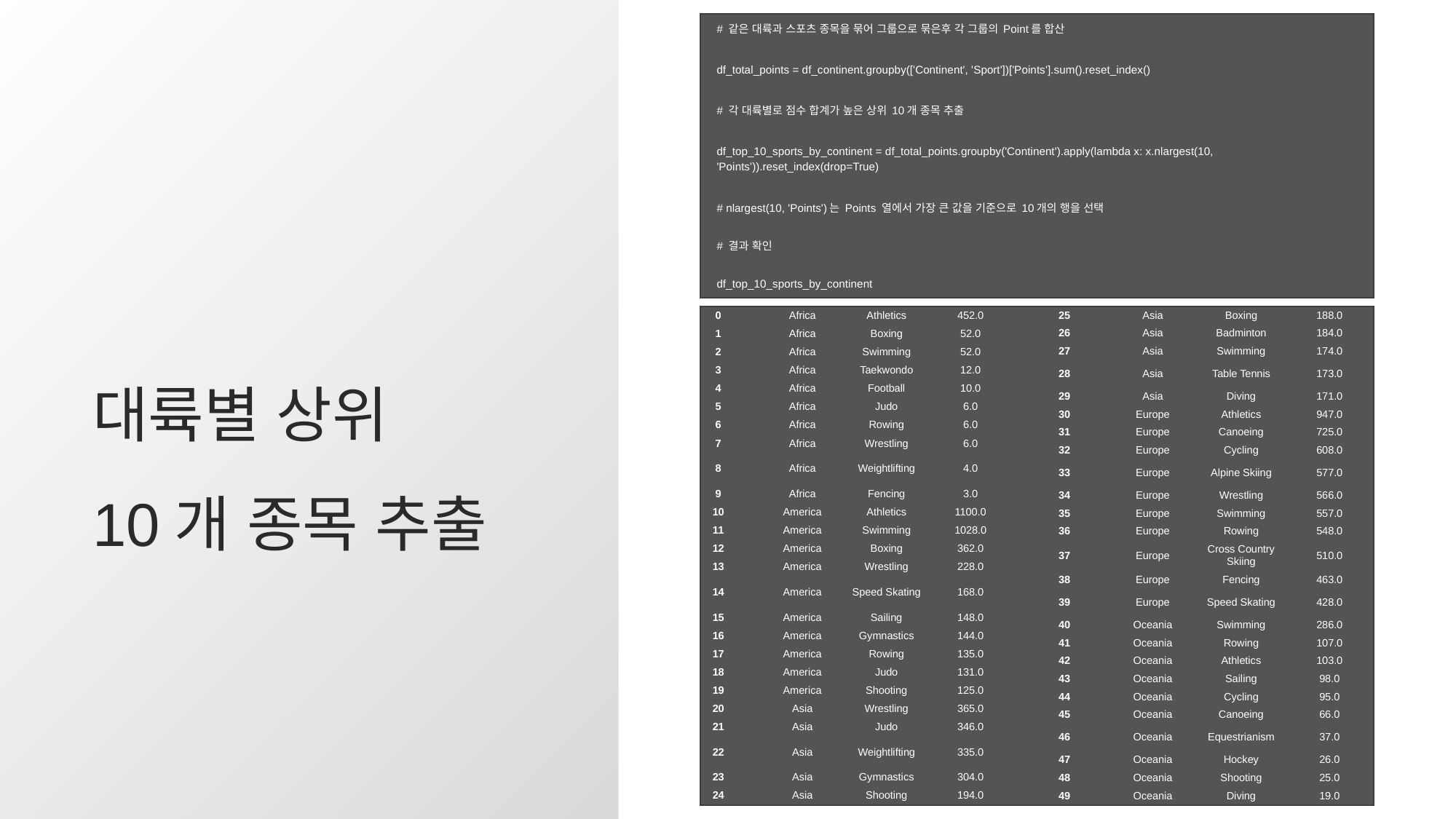

# 같은 대륙과 스포츠 종목을 묶어 그룹으로 묶은후 각 그룹의 Point를 합산
df_total_points = df_continent.groupby(['Continent', 'Sport'])['Points'].sum().reset_index()
# 각 대륙별로 점수 합계가 높은 상위 10개 종목 추출
df_top_10_sports_by_continent = df_total_points.groupby('Continent').apply(lambda x: x.nlargest(10, 'Points')).reset_index(drop=True)
# nlargest(10, 'Points')는 Points 열에서 가장 큰 값을 기준으로 10개의 행을 선택
# 결과 확인
df_top_10_sports_by_continent
# 대륙별 상위 10개 종목 추출

| 25 | Asia | Boxing | 188.0 |
| --- | --- | --- | --- |
| 26 | Asia | Badminton | 184.0 |
| 27 | Asia | Swimming | 174.0 |
| 28 | Asia | Table Tennis | 173.0 |
| 29 | Asia | Diving | 171.0 |
| 30 | Europe | Athletics | 947.0 |
| 31 | Europe | Canoeing | 725.0 |
| 32 | Europe | Cycling | 608.0 |
| 33 | Europe | Alpine Skiing | 577.0 |
| 34 | Europe | Wrestling | 566.0 |
| 35 | Europe | Swimming | 557.0 |
| 36 | Europe | Rowing | 548.0 |
| 37 | Europe | Cross Country Skiing | 510.0 |
| 38 | Europe | Fencing | 463.0 |
| 39 | Europe | Speed Skating | 428.0 |
| 40 | Oceania | Swimming | 286.0 |
| 41 | Oceania | Rowing | 107.0 |
| 42 | Oceania | Athletics | 103.0 |
| 43 | Oceania | Sailing | 98.0 |
| 44 | Oceania | Cycling | 95.0 |
| 45 | Oceania | Canoeing | 66.0 |
| 46 | Oceania | Equestrianism | 37.0 |
| 47 | Oceania | Hockey | 26.0 |
| 48 | Oceania | Shooting | 25.0 |
| 49 | Oceania | Diving | 19.0 |
| 0 | Africa | Athletics | 452.0 |
| --- | --- | --- | --- |
| 1 | Africa | Boxing | 52.0 |
| 2 | Africa | Swimming | 52.0 |
| 3 | Africa | Taekwondo | 12.0 |
| 4 | Africa | Football | 10.0 |
| 5 | Africa | Judo | 6.0 |
| 6 | Africa | Rowing | 6.0 |
| 7 | Africa | Wrestling | 6.0 |
| 8 | Africa | Weightlifting | 4.0 |
| 9 | Africa | Fencing | 3.0 |
| 10 | America | Athletics | 1100.0 |
| 11 | America | Swimming | 1028.0 |
| 12 | America | Boxing | 362.0 |
| 13 | America | Wrestling | 228.0 |
| 14 | America | Speed Skating | 168.0 |
| 15 | America | Sailing | 148.0 |
| 16 | America | Gymnastics | 144.0 |
| 17 | America | Rowing | 135.0 |
| 18 | America | Judo | 131.0 |
| 19 | America | Shooting | 125.0 |
| 20 | Asia | Wrestling | 365.0 |
| 21 | Asia | Judo | 346.0 |
| 22 | Asia | Weightlifting | 335.0 |
| 23 | Asia | Gymnastics | 304.0 |
| 24 | Asia | Shooting | 194.0 |